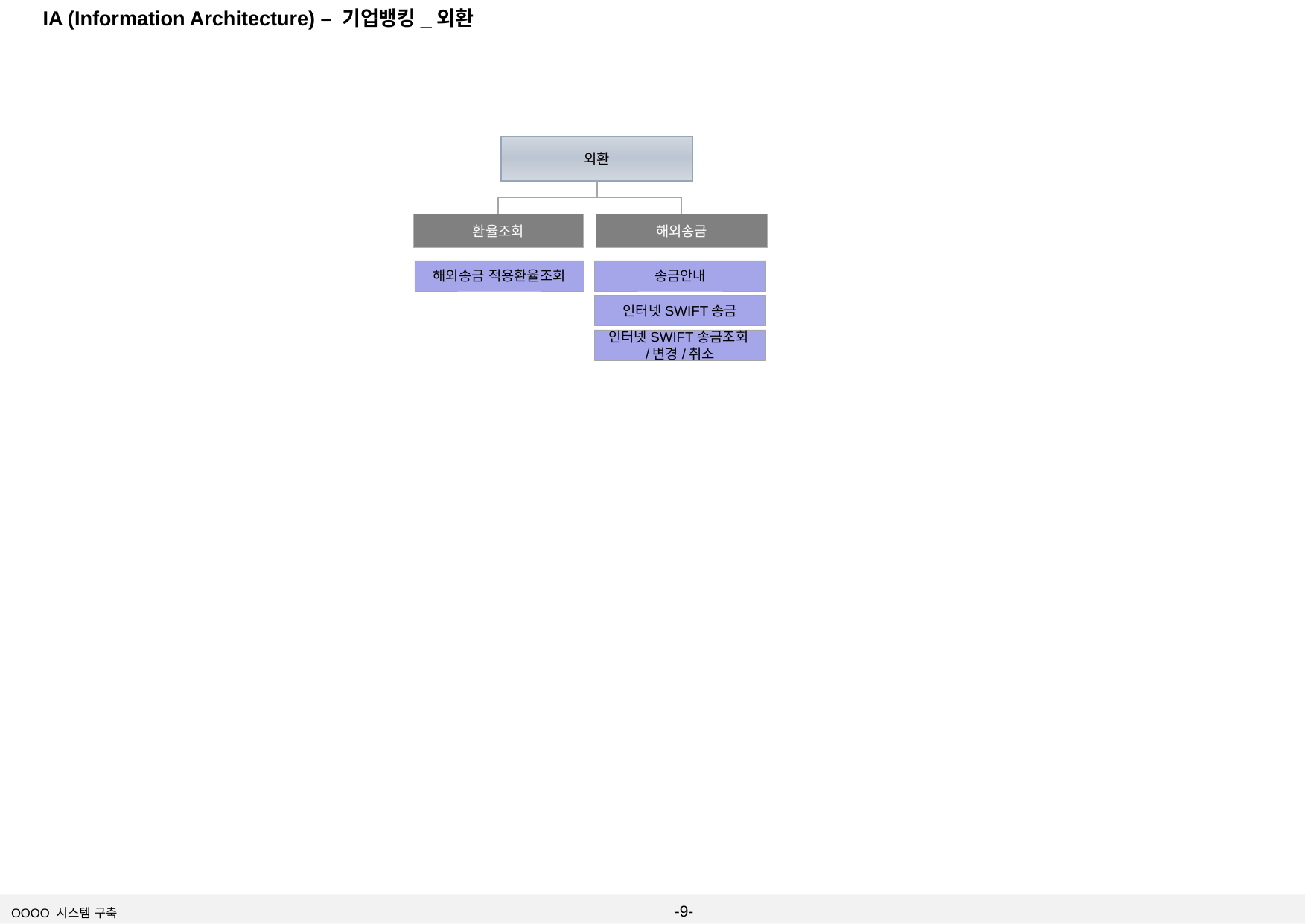

IA (Information Architecture) – 기업뱅킹_외환
외환
환율조회
해외송금
해외송금 적용환율조회
송금안내
인터넷SWIFT송금
인터넷SWIFT송금조회/변경/취소